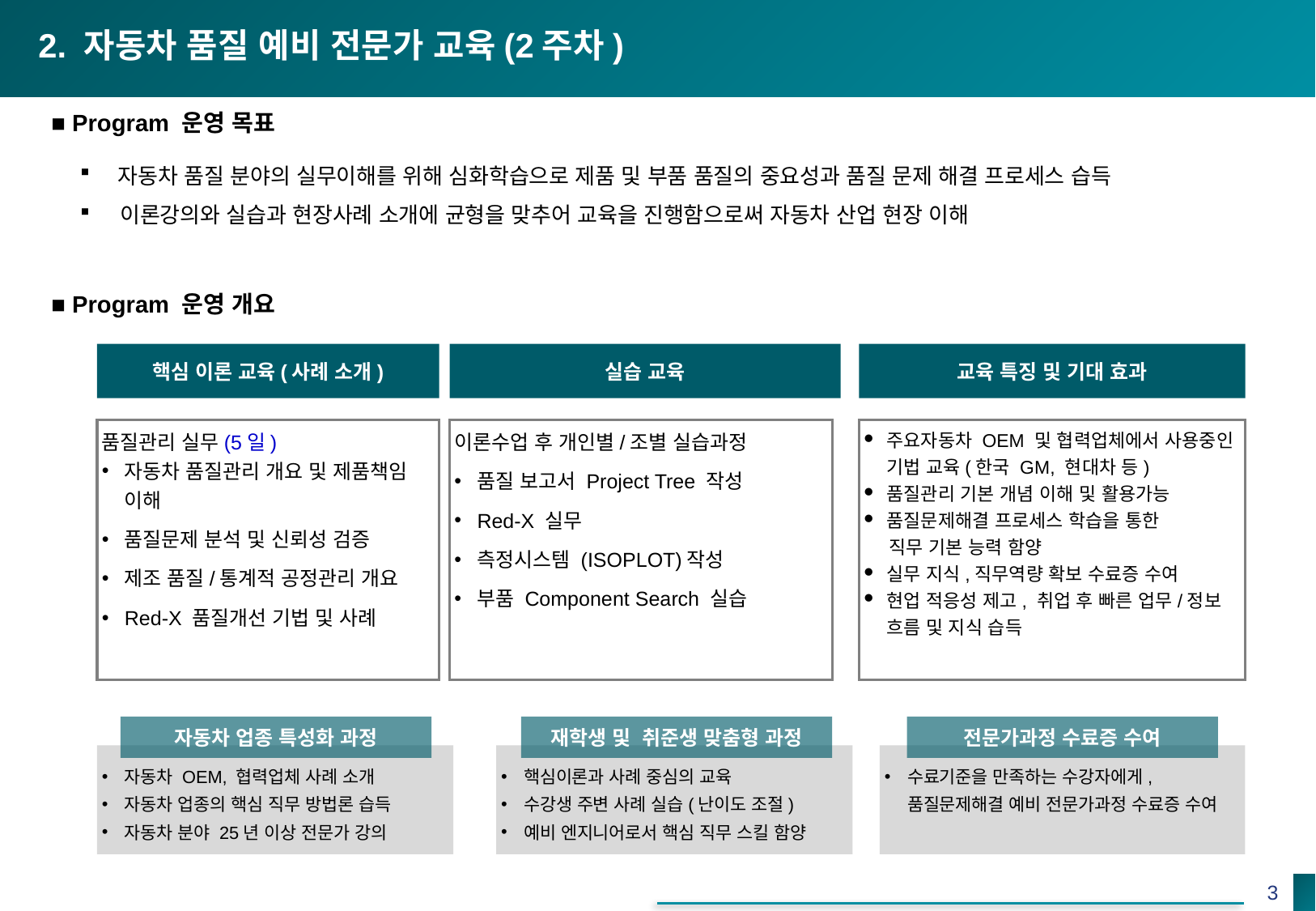

2. 자동차 품질 예비 전문가 교육(2주차)
■ Program 운영 목표
자동차 품질 분야의 실무이해를 위해 심화학습으로 제품 및 부품 품질의 중요성과 품질 문제 해결 프로세스 습득
  이론강의와 실습과 현장사례 소개에 균형을 맞추어 교육을 진행함으로써 자동차 산업 현장 이해

■ Program 운영 개요
핵심 이론 교육(사례 소개)
실습 교육
교육 특징 및 기대 효과
품질관리 실무(5일)
자동차 품질관리 개요 및 제품책임 이해
품질문제 분석 및 신뢰성 검증
제조 품질/통계적 공정관리 개요
Red-X 품질개선 기법 및 사례
이론수업 후 개인별/조별 실습과정
품질 보고서 Project Tree 작성
Red-X 실무
측정시스템 (ISOPLOT)작성
부품 Component Search 실습

주요자동차 OEM 및 협력업체에서 사용중인 기법 교육(한국 GM, 현대차 등)
품질관리 기본 개념 이해 및 활용가능
품질문제해결 프로세스 학습을 통한
    직무 기본 능력 함양
실무 지식,직무역량 확보 수료증 수여
현업 적응성 제고, 취업 후 빠른 업무/정보 흐름 및 지식 습득

자동차 업종 특성화 과정
재학생 및  취준생 맞춤형 과정
전문가과정 수료증 수여
자동차 OEM, 협력업체 사례 소개
자동차 업종의 핵심 직무 방법론 습득
자동차 분야 25년 이상 전문가 강의
핵심이론과 사례 중심의 교육
수강생 주변 사례 실습(난이도 조절)
예비 엔지니어로서 핵심 직무 스킬 함양
수료기준을 만족하는 수강자에게, 품질문제해결 예비 전문가과정 수료증 수여
3